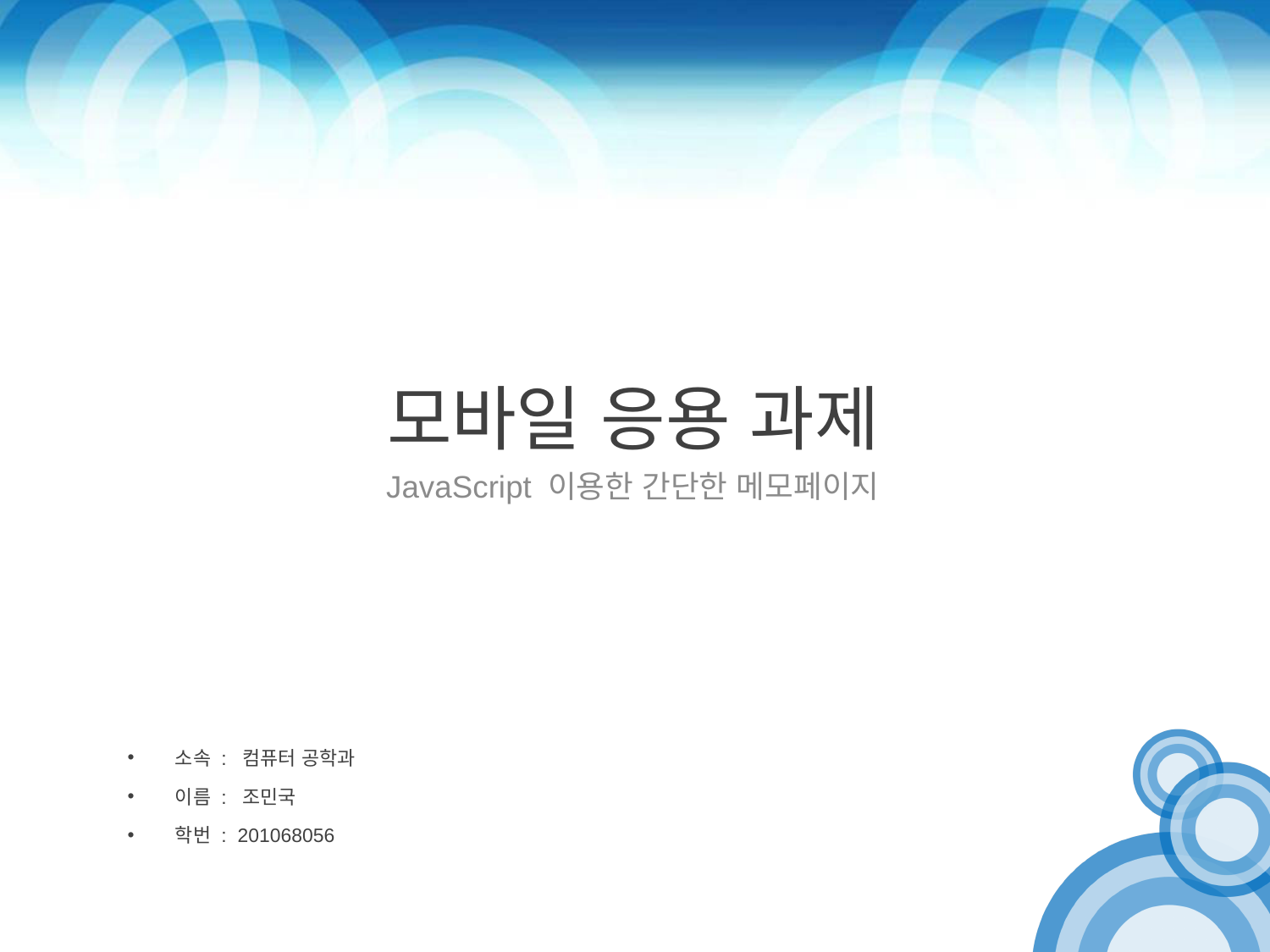

# 모바일 응용 과제
JavaScript 이용한 간단한 메모페이지
소속 :  컴퓨터 공학과
이름 :  조민국
학번 :  201068056